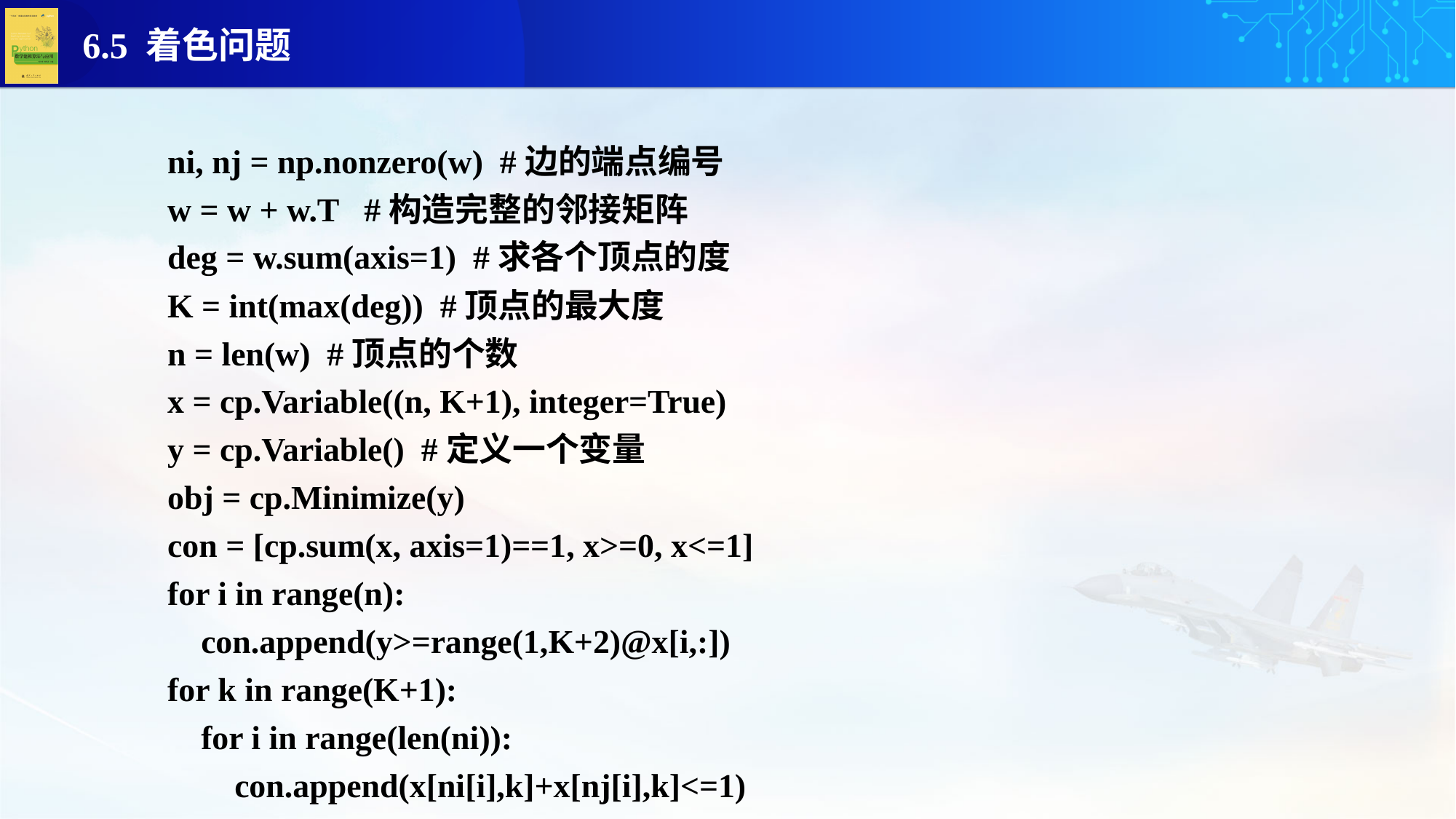

ni, nj = np.nonzero(w)  #边的端点编号
w = w + w.T   #构造完整的邻接矩阵
deg = w.sum(axis=1)  #求各个顶点的度
K = int(max(deg))  #顶点的最大度
n = len(w)  #顶点的个数
x = cp.Variable((n, K+1), integer=True)
y = cp.Variable()  #定义一个变量
obj = cp.Minimize(y)
con = [cp.sum(x, axis=1)==1, x>=0, x<=1]
for i in range(n):
    con.append(y>=range(1,K+2)@x[i,:])
for k in range(K+1):
    for i in range(len(ni)):
        con.append(x[ni[i],k]+x[nj[i],k]<=1)